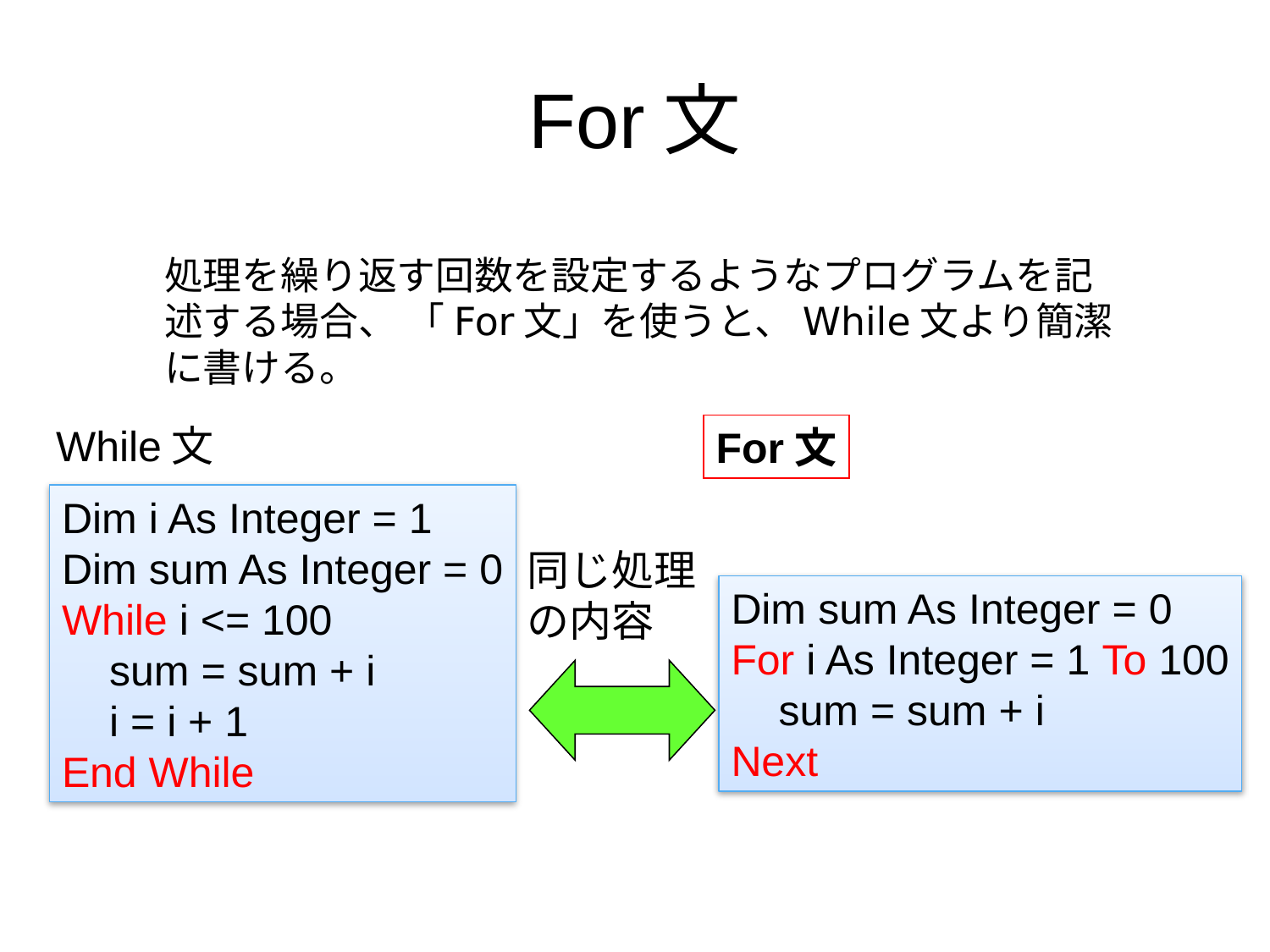

# For文
処理を繰り返す回数を設定するようなプログラムを記述する場合、 「For文」を使うと、While文より簡潔に書ける。
While文
For文
Dim i As Integer = 1
Dim sum As Integer = 0
While i <= 100
    sum = sum + i
    i = i + 1
End While
同じ処理
の内容
Dim sum As Integer = 0
For i As Integer = 1 To 100
    sum = sum + i
Next